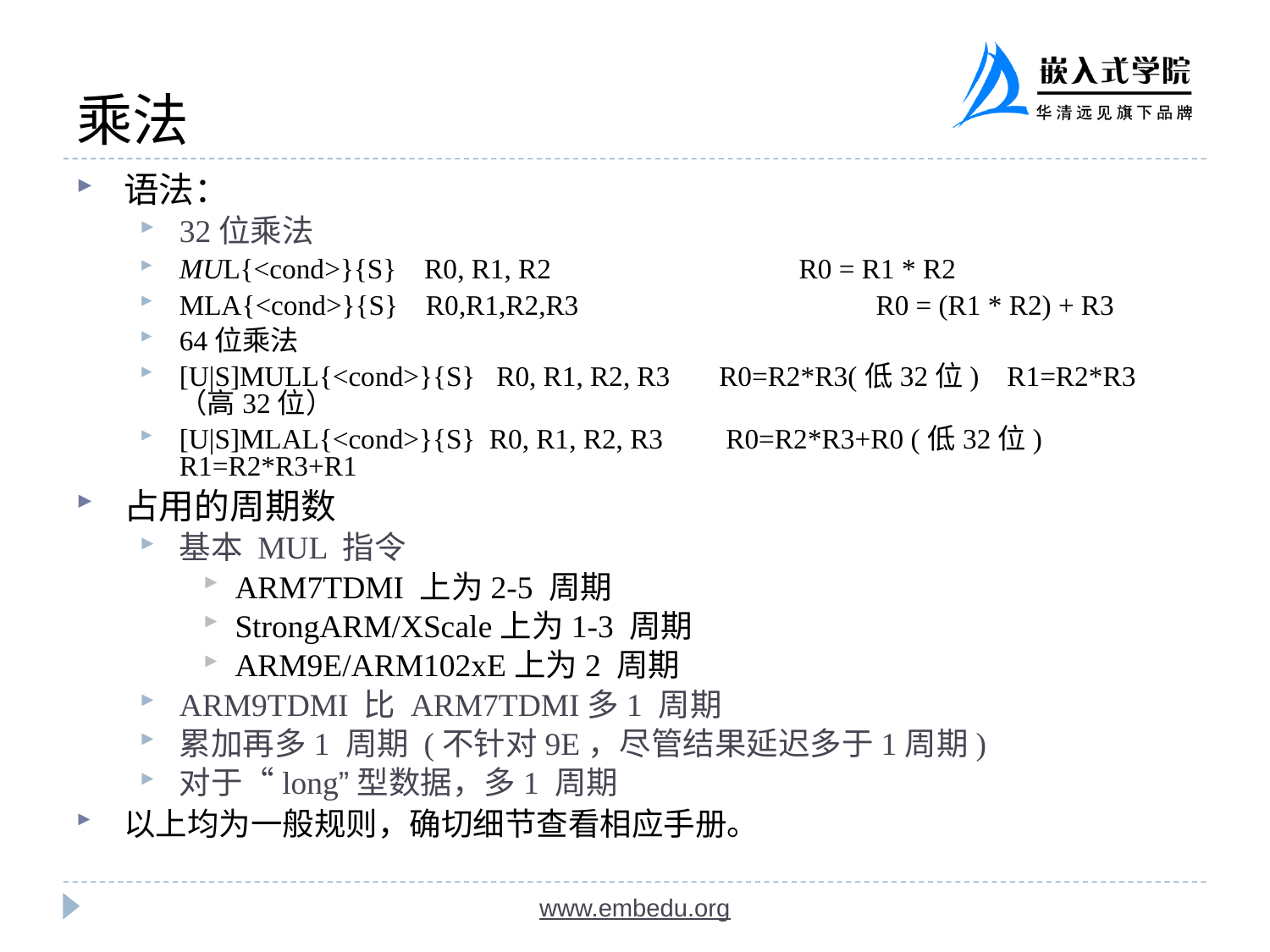

乘法
语法：
32位乘法
MUL{<cond>}{S}    R0, R1, R2		                R0 = R1 * R2
MLA{<cond>}{S}    R0,R1,R2,R3	                           R0 = (R1 * R2) + R3
64位乘法
[U|S]MULL{<cond>}{S}   R0, R1, R2, R3       R0=R2*R3(低32位)    R1=R2*R3（高32位）
[U|S]MLAL{<cond>}{S}  R0, R1, R2, R3         R0=R2*R3+R0 (低32位)   R1=R2*R3+R1
占用的周期数
基本 MUL 指令
ARM7TDMI 上为2-5 周期
StrongARM/XScale上为1-3 周期
ARM9E/ARM102xE上为2 周期
ARM9TDMI 比 ARM7TDMI多1 周期
累加再多1 周期 (不针对9E，尽管结果延迟多于1周期)
对于“long”型数据，多1 周期
以上均为一般规则，确切细节查看相应手册。
www.embedu.org